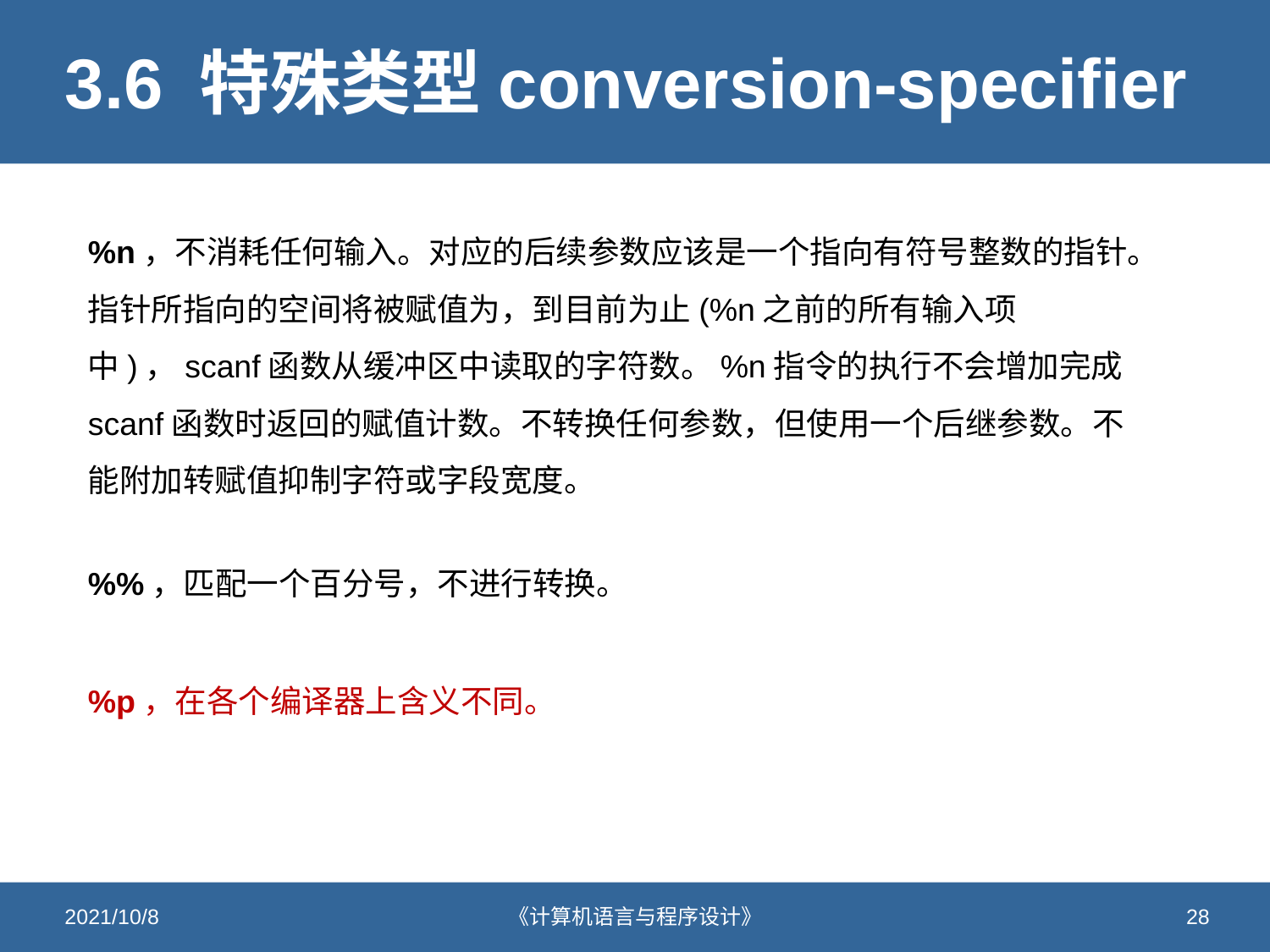

# 3.6 特殊类型conversion-specifier
%n，不消耗任何输入。对应的后续参数应该是一个指向有符号整数的指针。指针所指向的空间将被赋值为，到目前为止(%n之前的所有输入项中)，scanf函数从缓冲区中读取的字符数。%n指令的执行不会增加完成scanf函数时返回的赋值计数。不转换任何参数，但使用一个后继参数。不能附加转赋值抑制字符或字段宽度。
%%，匹配一个百分号，不进行转换。
%p，在各个编译器上含义不同。
2021/10/8
《计算机语言与程序设计》
28